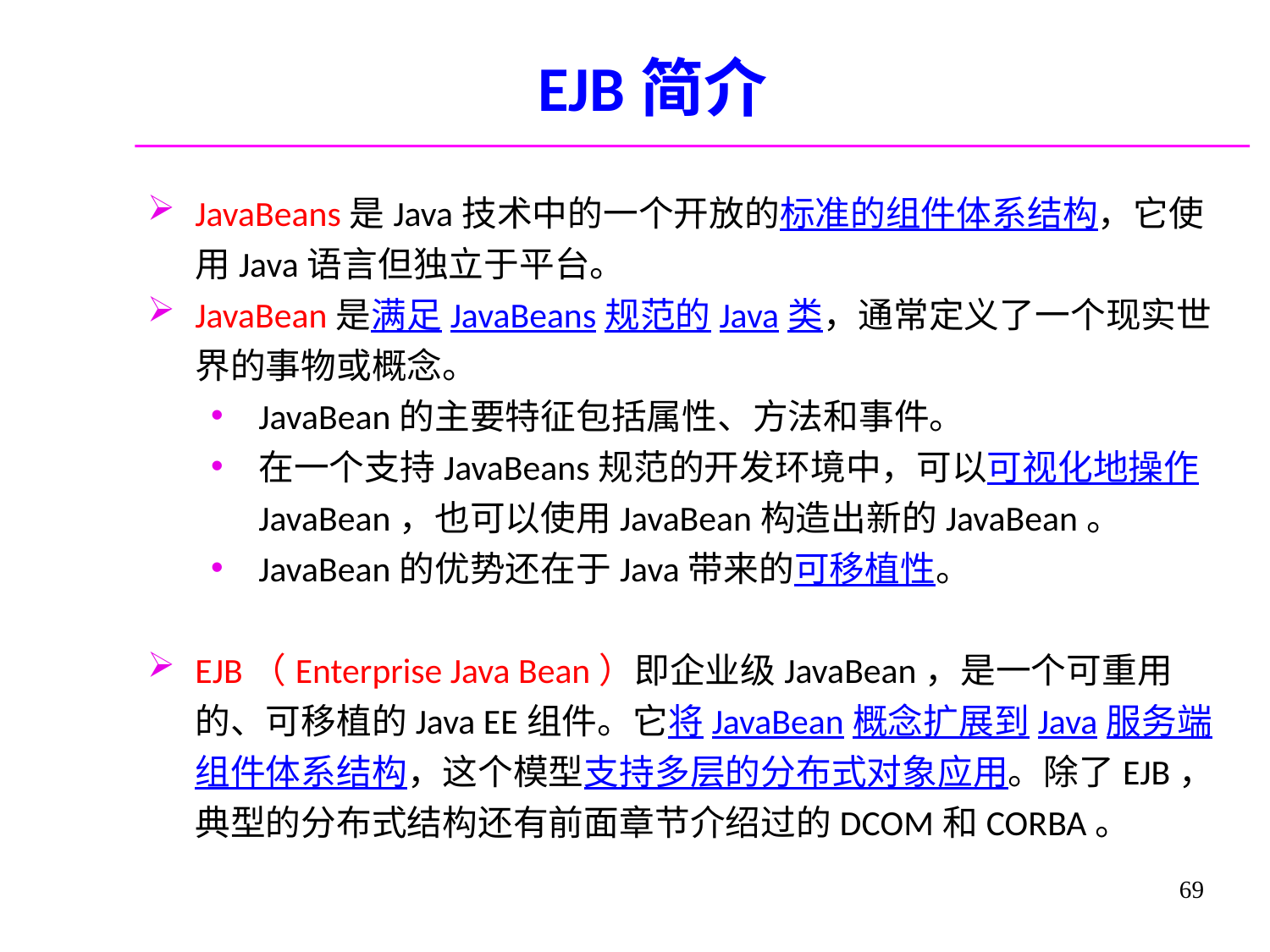

# EJB简介
JavaBeans是Java技术中的一个开放的标准的组件体系结构，它使用Java语言但独立于平台。
JavaBean是满足JavaBeans规范的Java类，通常定义了一个现实世界的事物或概念。
JavaBean的主要特征包括属性、方法和事件。
在一个支持JavaBeans规范的开发环境中，可以可视化地操作JavaBean，也可以使用JavaBean构造出新的JavaBean。
JavaBean的优势还在于Java带来的可移植性。

EJB（Enterprise Java Bean）即企业级JavaBean，是一个可重用的、可移植的Java EE组件。它将JavaBean概念扩展到Java服务端组件体系结构，这个模型支持多层的分布式对象应用。除了EJB，典型的分布式结构还有前面章节介绍过的DCOM和CORBA。
69